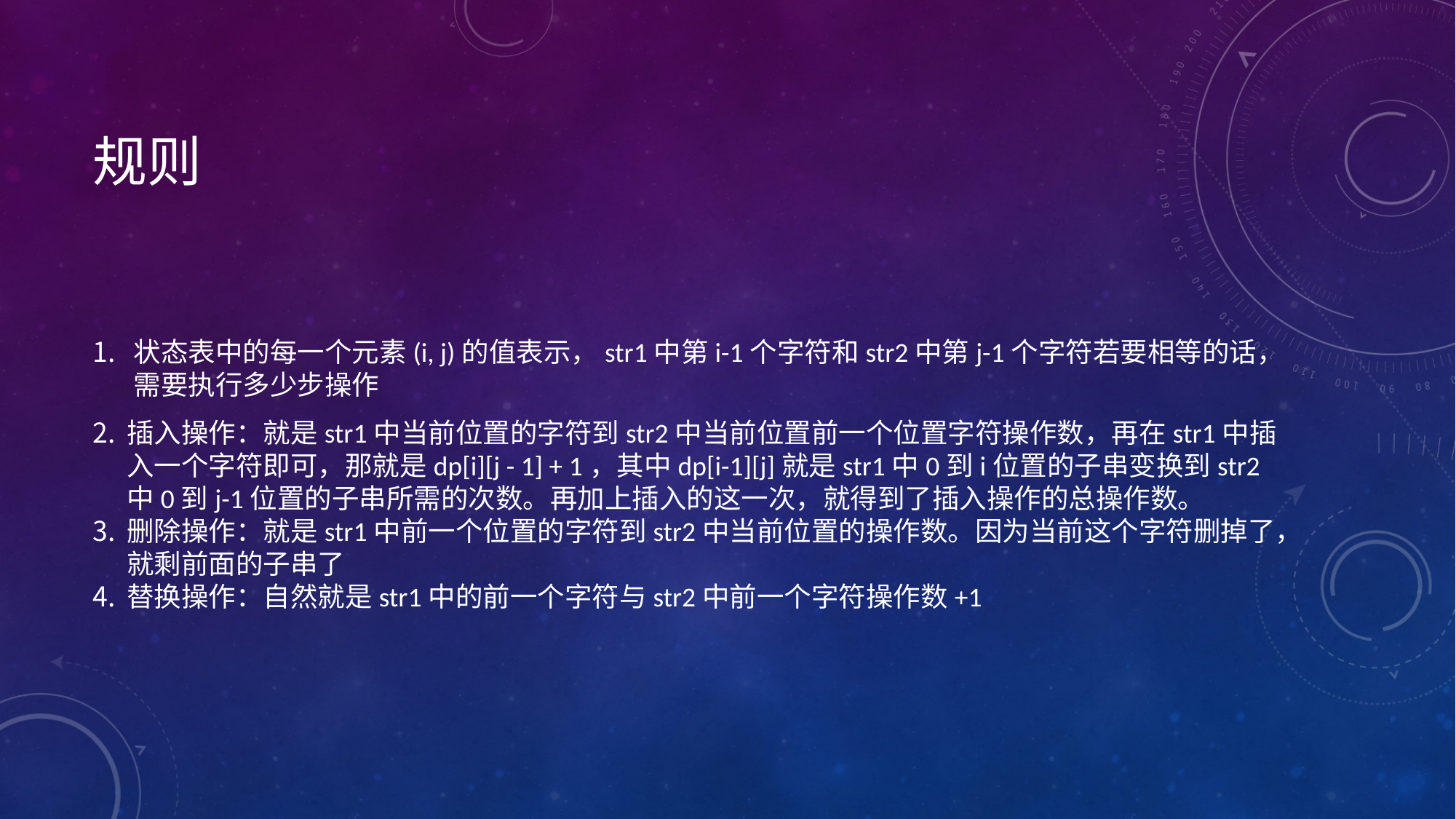

# 规则
状态表中的每一个元素(i, j)的值表示，str1中第i-1个字符和str2中第j-1个字符若要相等的话，需要执行多少步操作
插入操作：就是str1中当前位置的字符到str2中当前位置前一个位置字符操作数，再在str1中插入一个字符即可，那就是dp[i][j - 1] + 1，其中dp[i-1][j]就是str1中0到i位置的子串变换到str2中0到j-1位置的子串所需的次数。再加上插入的这一次，就得到了插入操作的总操作数。
删除操作：就是str1中前一个位置的字符到str2中当前位置的操作数。因为当前这个字符删掉了，就剩前面的子串了
替换操作：自然就是str1中的前一个字符与str2中前一个字符操作数+1